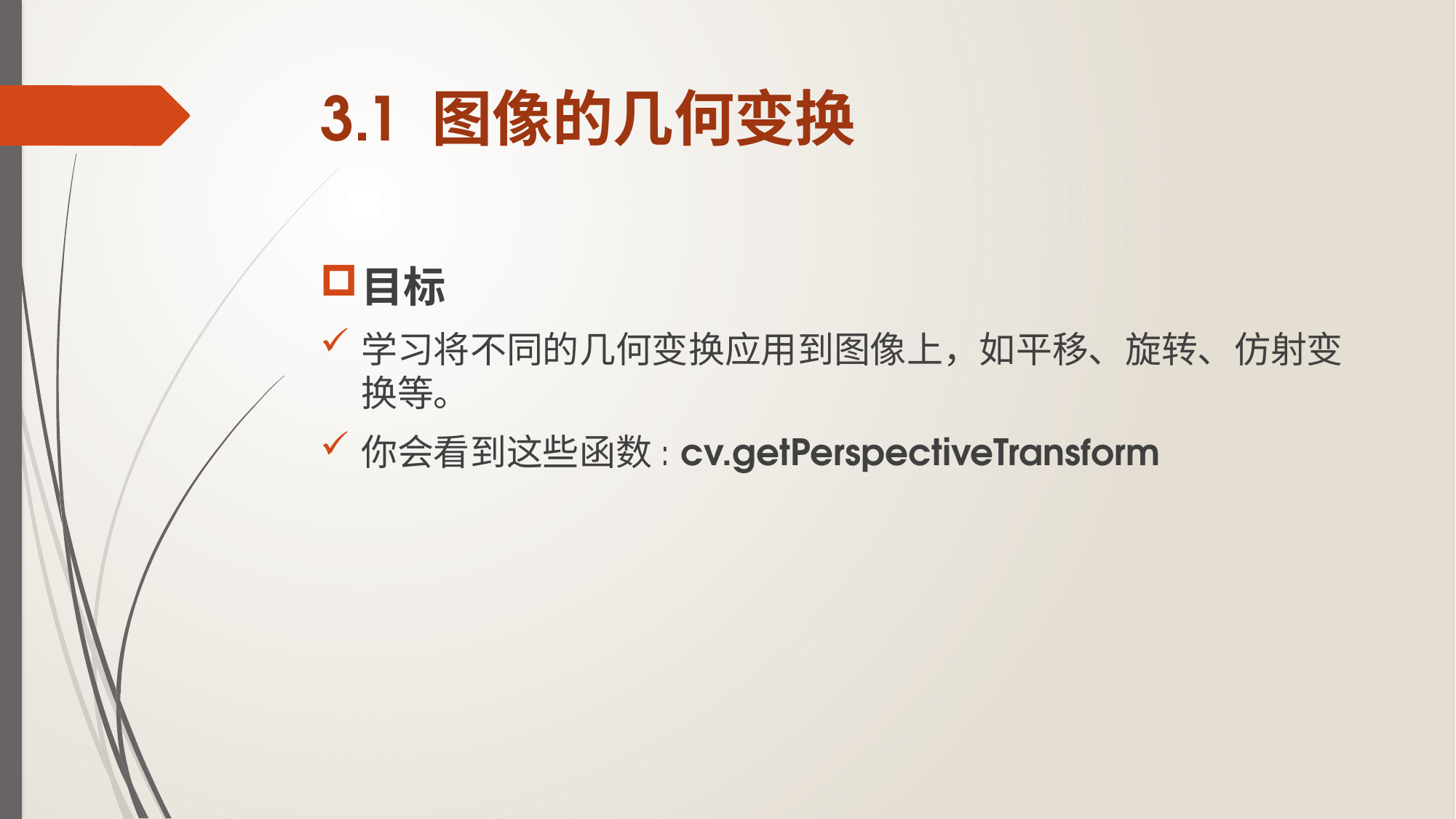

# 3.1 图像的几何变换
目标
学习将不同的几何变换应用到图像上，如平移、旋转、仿射变换等。
你会看到这些函数: cv.getPerspectiveTransform